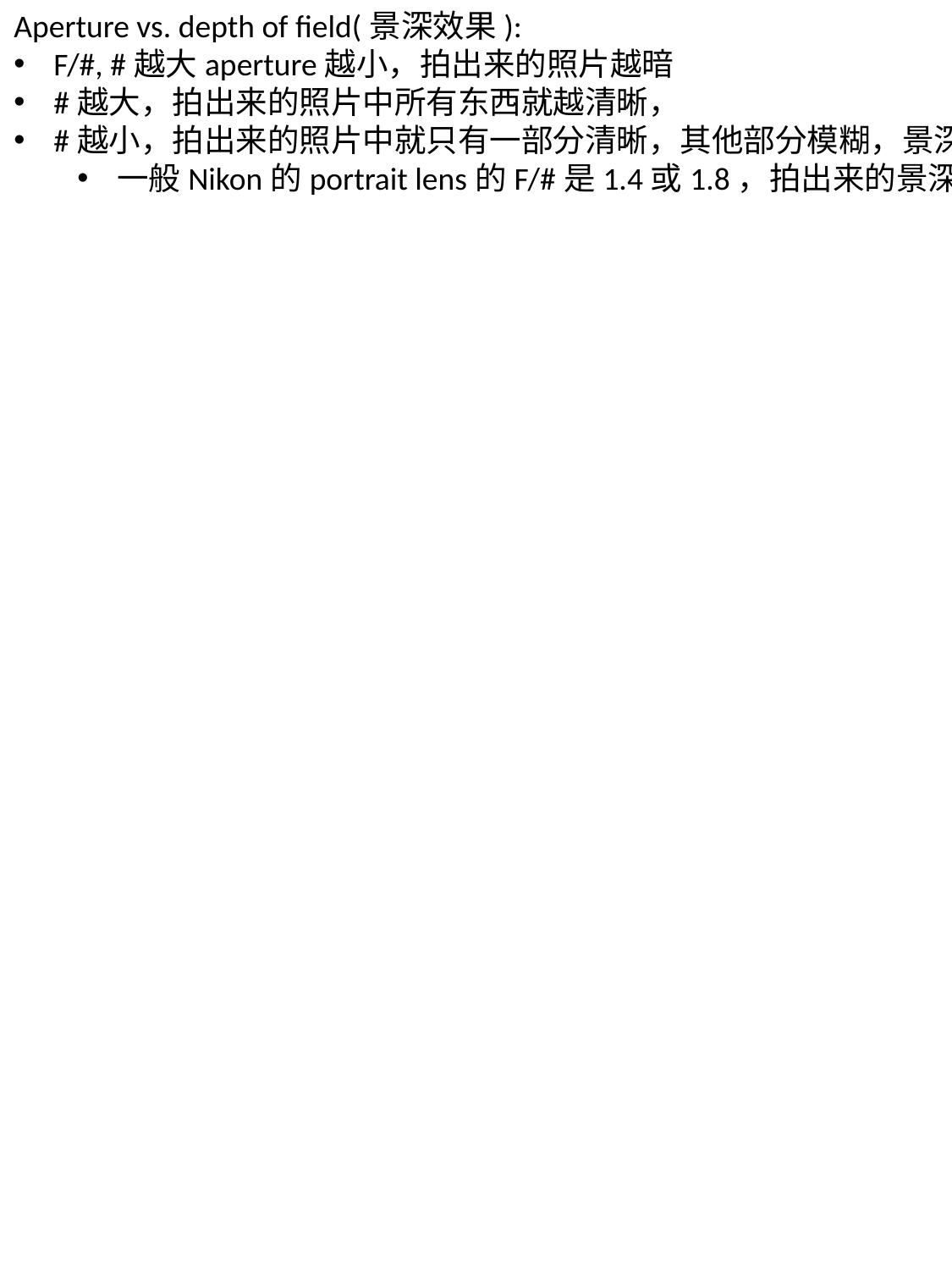

Aperture vs. depth of field(景深效果):
F/#, #越大aperture越小，拍出来的照片越暗
#越大，拍出来的照片中所有东西就越清晰，
#越小，拍出来的照片中就只有一部分清晰，其他部分模糊，景深效果大
一般Nikon的portrait lens的F/#是1.4或1.8，拍出来的景深效果大